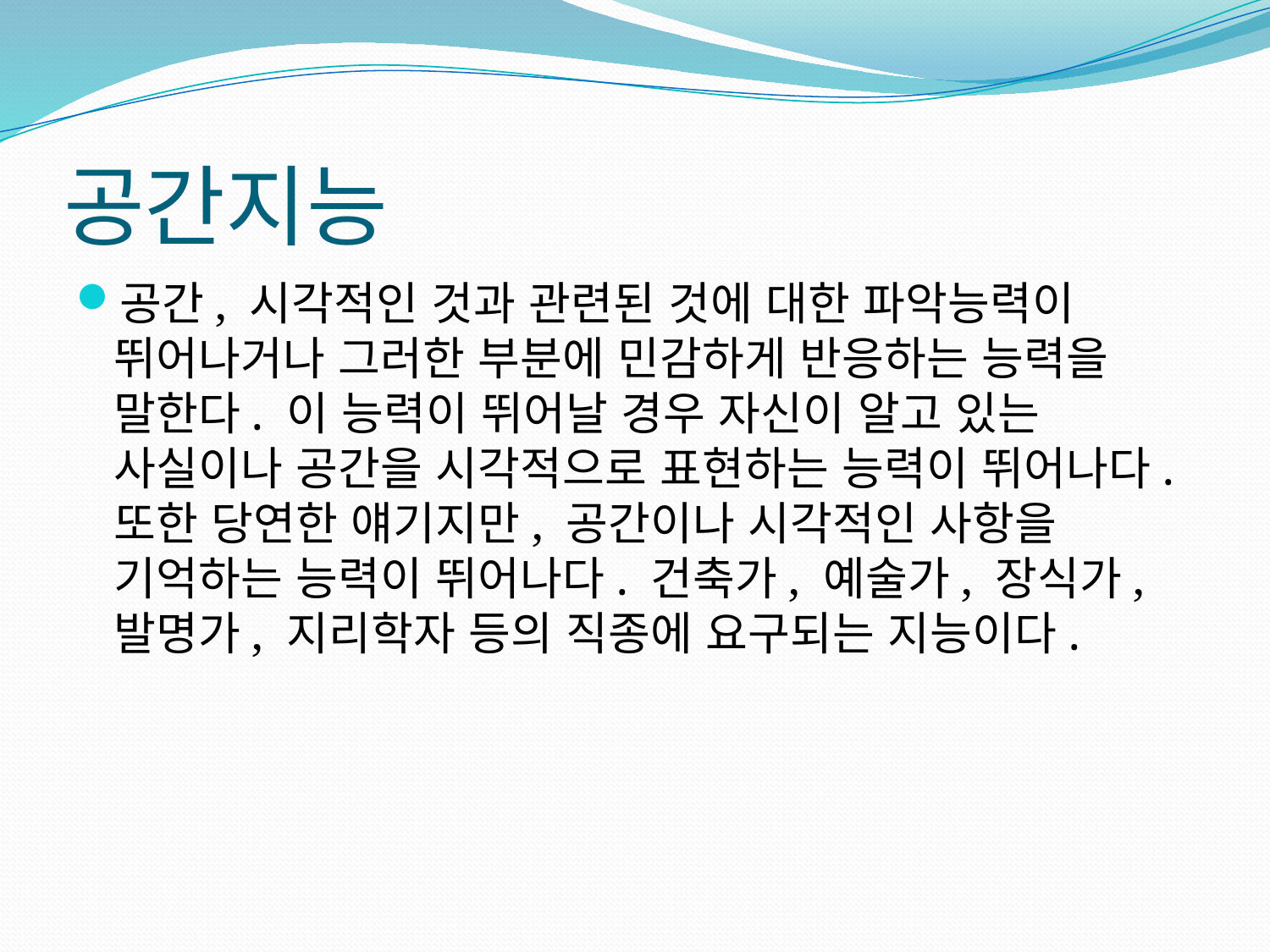

# 공간지능
공간, 시각적인 것과 관련된 것에 대한 파악능력이 뛰어나거나 그러한 부분에 민감하게 반응하는 능력을 말한다. 이 능력이 뛰어날 경우 자신이 알고 있는 사실이나 공간을 시각적으로 표현하는 능력이 뛰어나다. 또한 당연한 얘기지만, 공간이나 시각적인 사항을 기억하는 능력이 뛰어나다. 건축가, 예술가, 장식가, 발명가, 지리학자 등의 직종에 요구되는 지능이다.